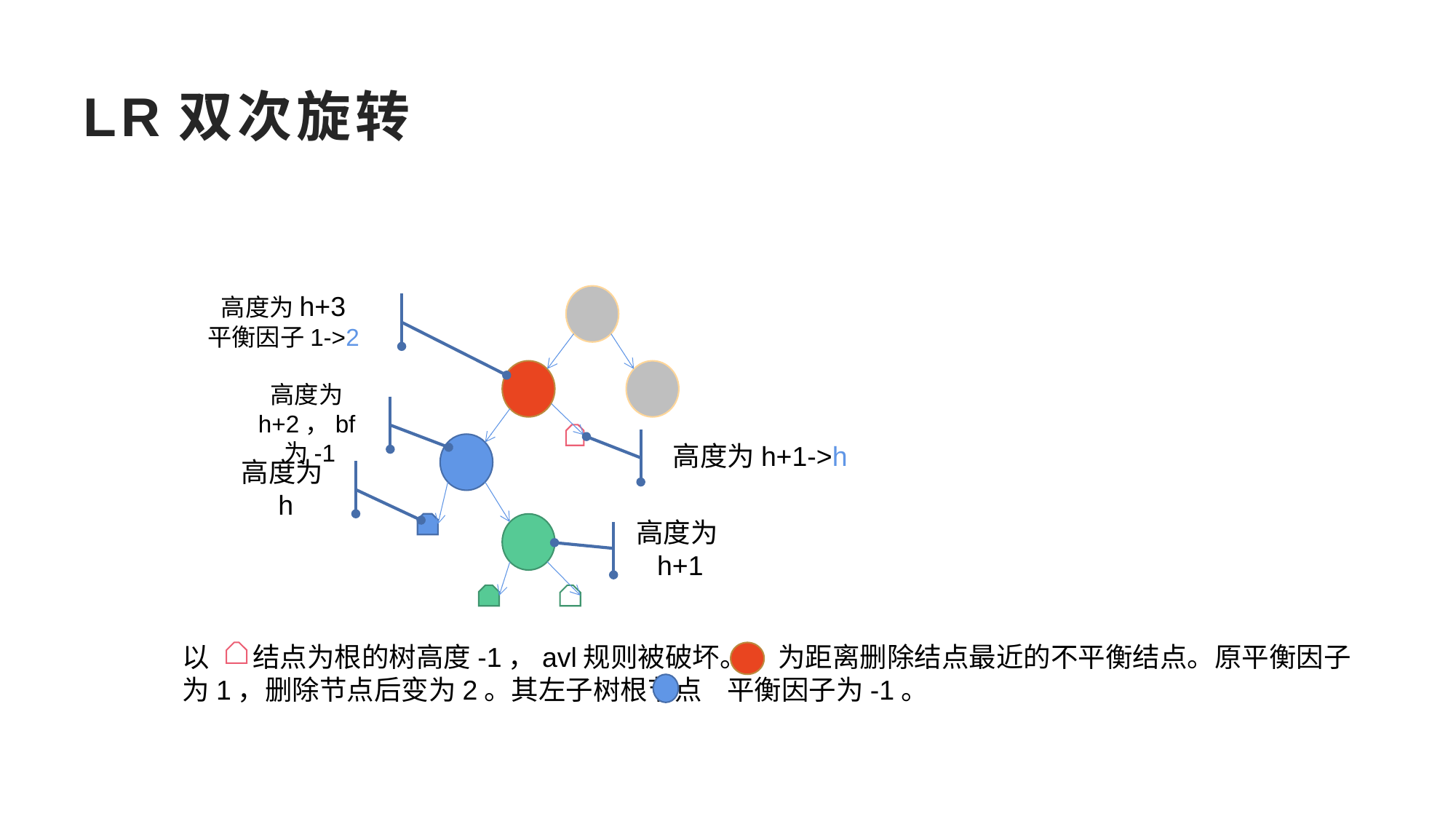

# LR双次旋转

高度为h+3
平衡因子1->2

高度为h+2，bf为-1

高度为h+1->h

高度为h

高度为h+1

以       结点为根的树高度-1，avl规则被破坏。     为距离删除结点最近的不平衡结点。原平衡因子为1，删除节点后变为2。其左子树根节点    平衡因子为-1。